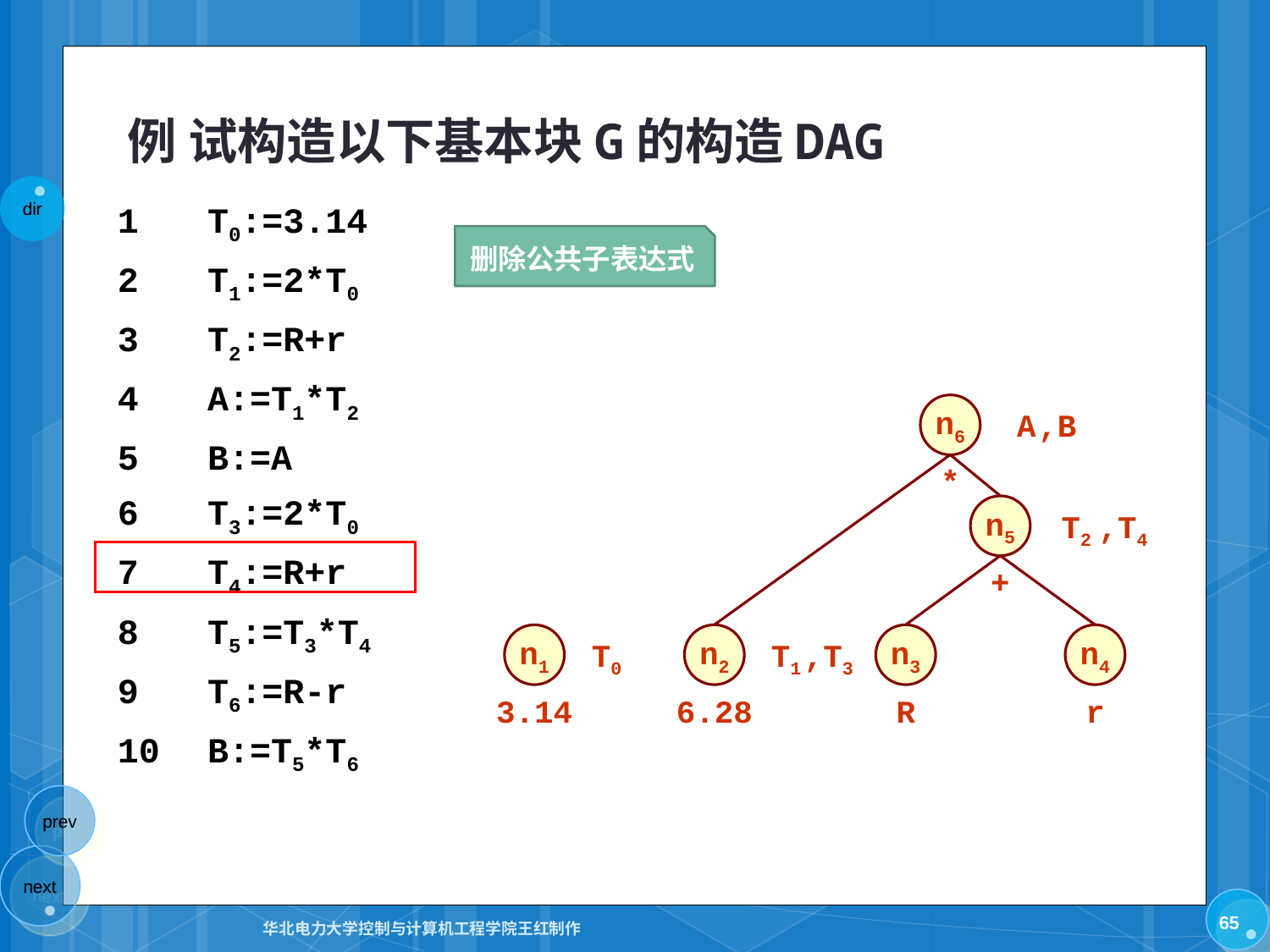

# 例 试构造以下基本块G的构造DAG
| 1 | T0:=3.14 |
| --- | --- |
| 2 | T1:=2\*T0 |
| 3 | T2:=R+r |
| 4 | A:=T1\*T2 |
| 5 | B:=A |
| 6 | T3:=2\*T0 |
| 7 | T4:=R+r |
| 8 | T5:=T3\*T4 |
| 9 | T6:=R-r |
| 10 | B:=T5\*T6 |
删除公共子表达式
n6
A
,B
*
n5
T2
,T4

+
n1
n2
n3
n4
T0
T1
,T3
3.14
6.28
R
r
65
华北电力大学控制与计算机工程学院王红制作